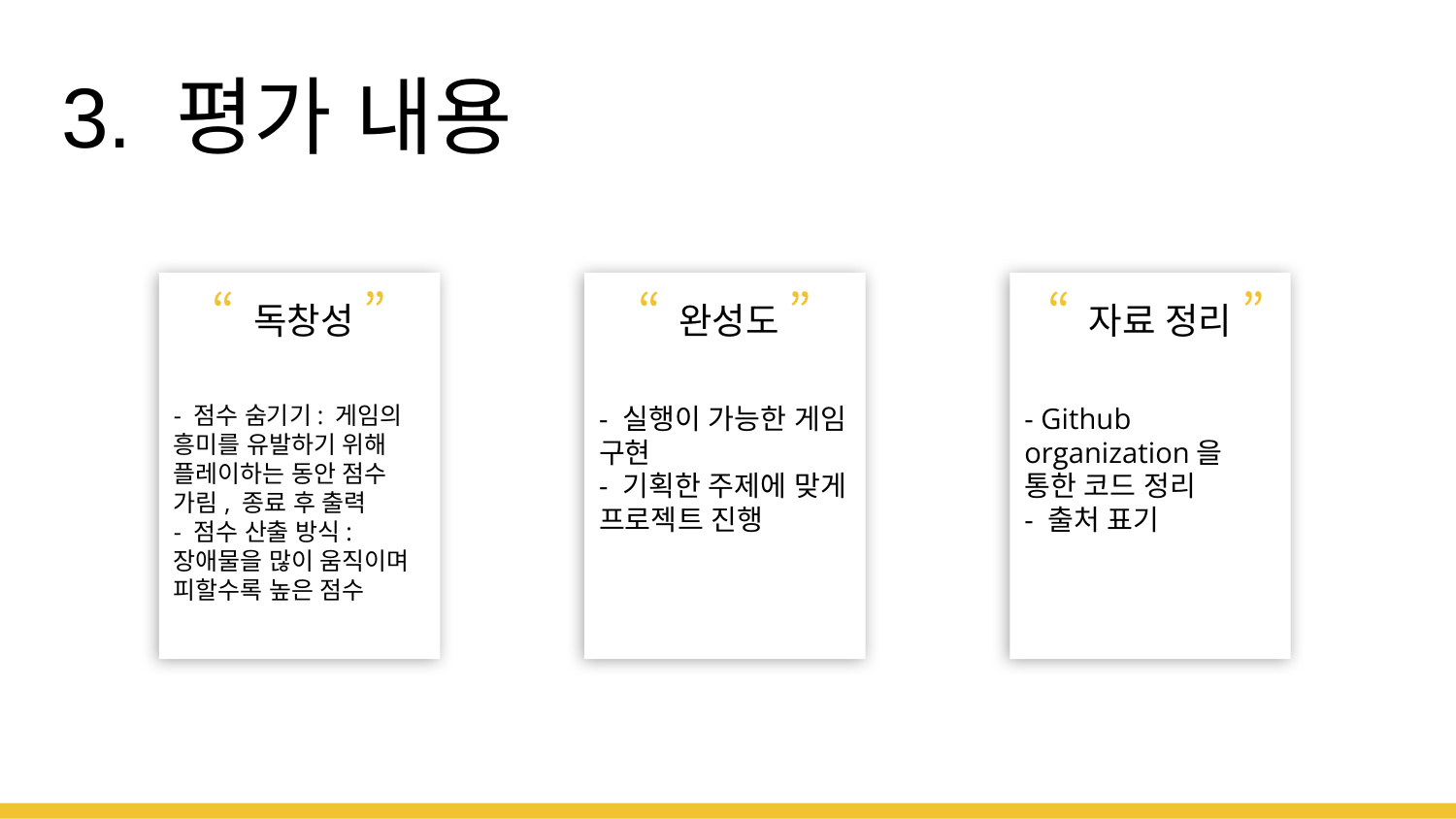

# 3. 평가 내용

“ 독창성 ”
“ 완성도 ”
“ 자료 정리 ”
- 점수 숨기기: 게임의 흥미를 유발하기 위해 플레이하는 동안 점수 가림, 종료 후 출력
- 점수 산출 방식: 장애물을 많이 움직이며 피할수록 높은 점수
- 실행이 가능한 게임 구현
- 기획한 주제에 맞게 프로젝트 진행
- Github organization을 통한 코드 정리
- 출처 표기